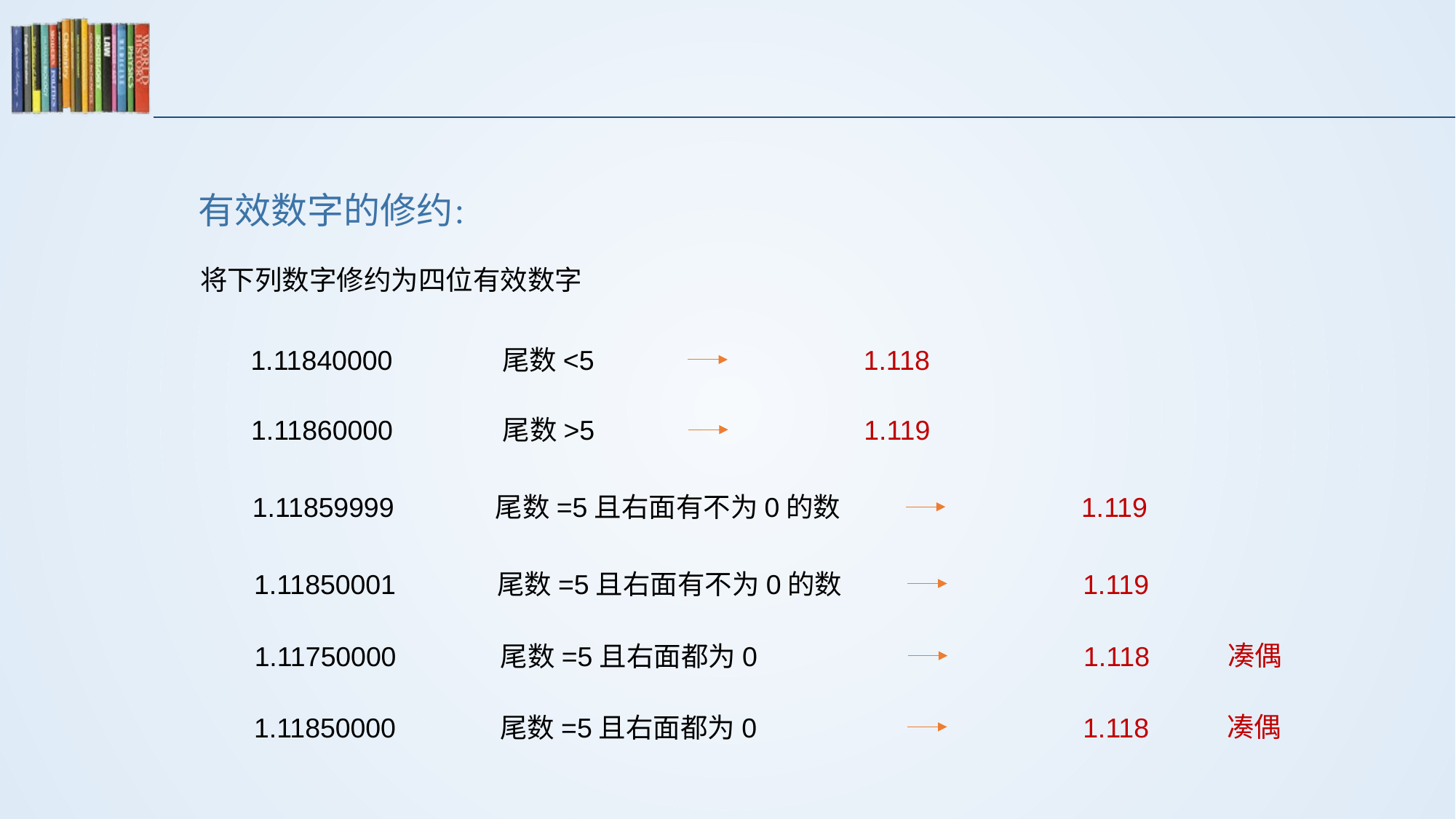

#
有效数字的修约：
将下列数字修约为四位有效数字
1.11840000
尾数<5
1.118
1.11860000
尾数>5
1.119
1.11859999
尾数=5且右面有不为0的数
1.119
1.11850001
尾数=5且右面有不为0的数
1.119
凑偶
1.11750000
尾数=5且右面都为0
1.118
凑偶
1.11850000
尾数=5且右面都为0
1.118